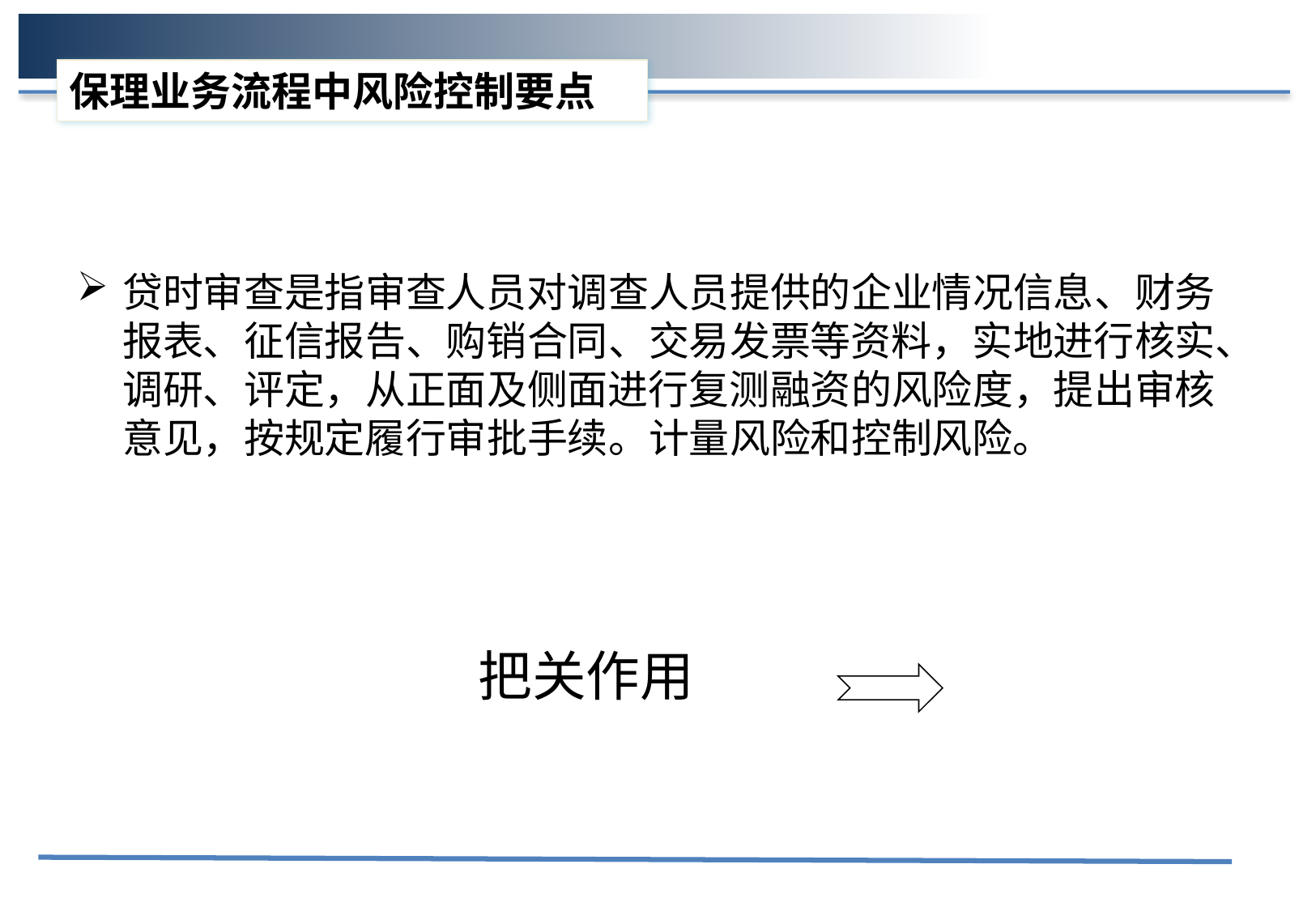

# 保理业务流程中风险控制要点

贷时审查是指审查人员对调查人员提供的企业情况信息、财务报表、征信报告、购销合同、交易发票等资料，实地进行核实、调研、评定，从正面及侧面进行复测融资的风险度，提出审核意见，按规定履行审批手续。计量风险和控制风险。

                                           把关作用